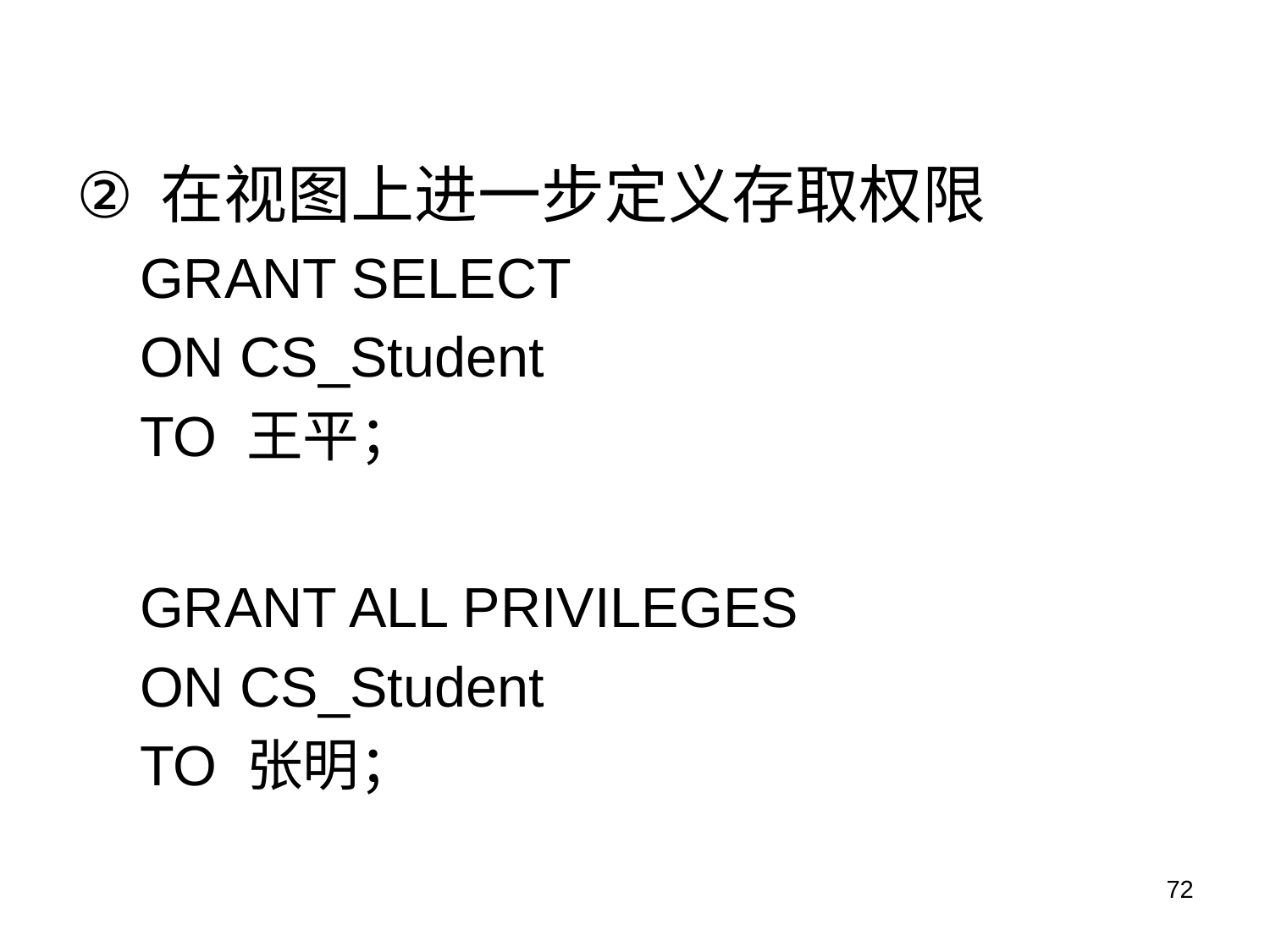

在视图上进一步定义存取权限
GRANT SELECT
ON CS_Student
TO 王平；

GRANT ALL PRIVILEGES
ON CS_Student
TO 张明；

72